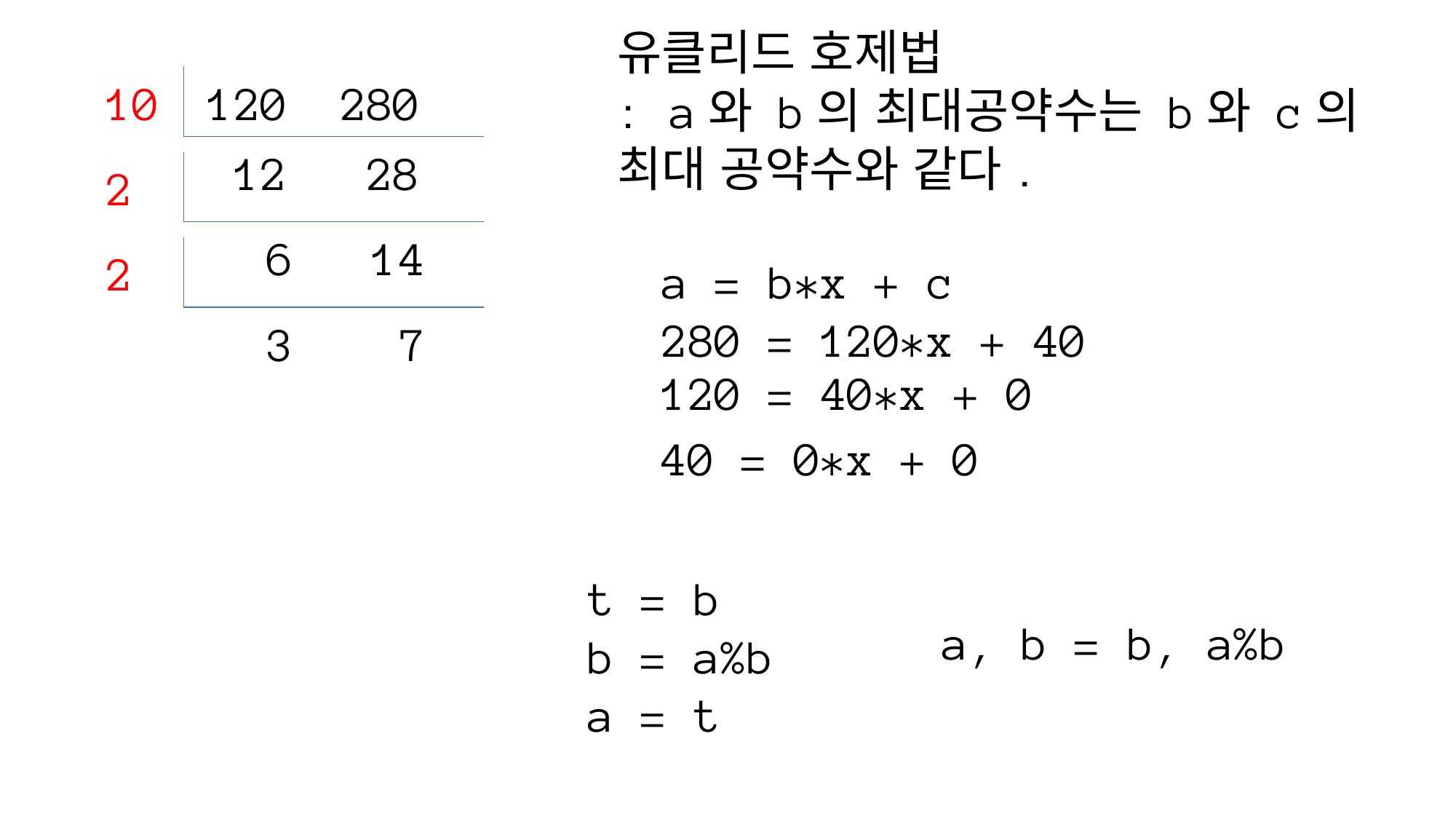

유클리드 호제법
: a와 b의 최대공약수는 b와 c의
최대 공약수와 같다.
10
120  280
 12   28
2
 6   14
2
a = b*x + c
280 = 120*x + 40
 3    7
120 = 40*x + 0
40 = 0*x + 0
t = b
b = a%b
a = t
a, b = b, a%b